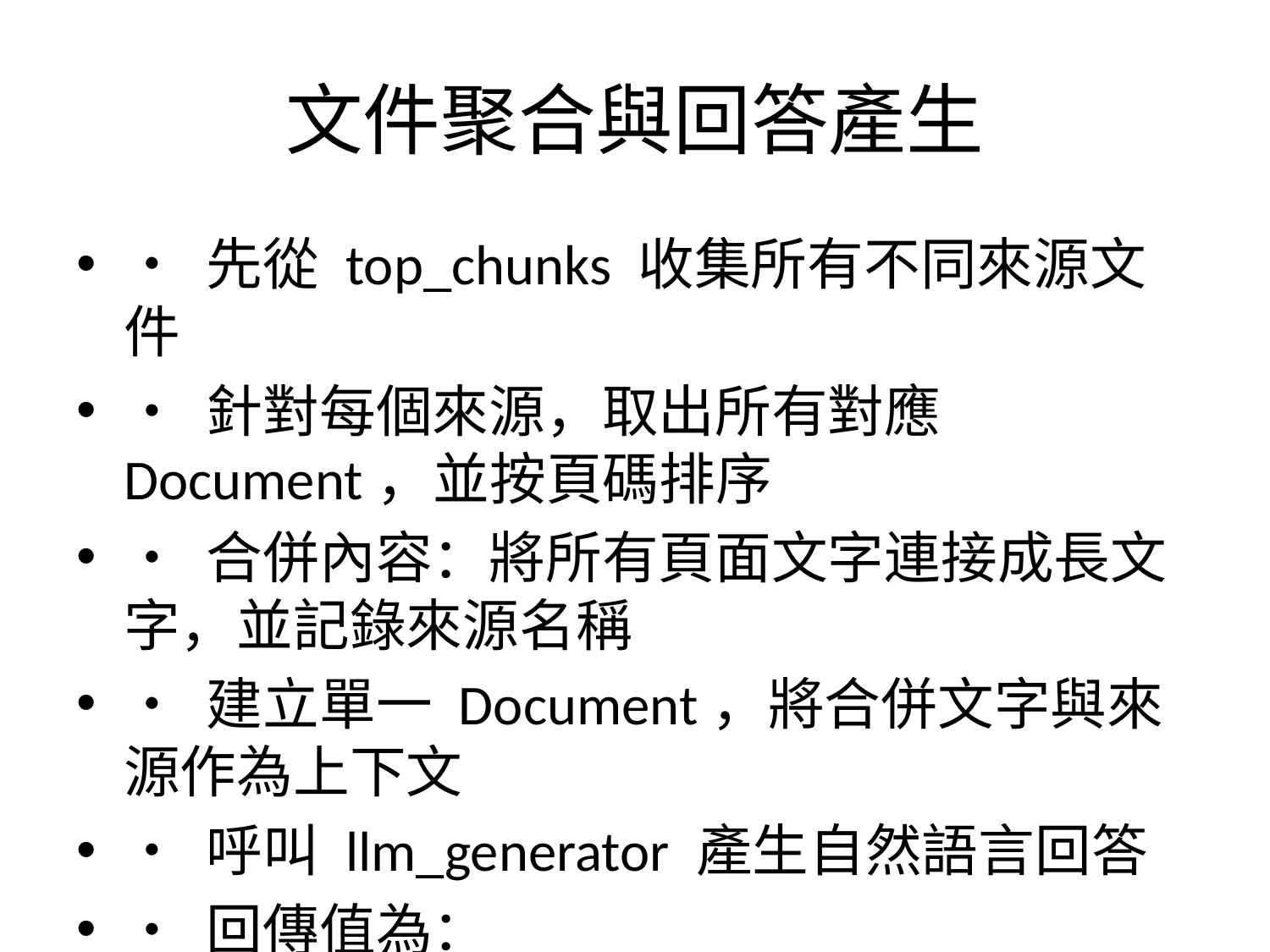

# 文件聚合與回答產生
• 先從 top_chunks 收集所有不同來源文件
• 針對每個來源，取出所有對應 Document，並按頁碼排序
• 合併內容：將所有頁面文字連接成長文字，並記錄來源名稱
• 建立單一 Document，將合併文字與來源作為上下文
• 呼叫 llm_generator 產生自然語言回答
• 回傳值為：
  1) 所有被合併的 Document 列表
  2) LLM 產生的答案